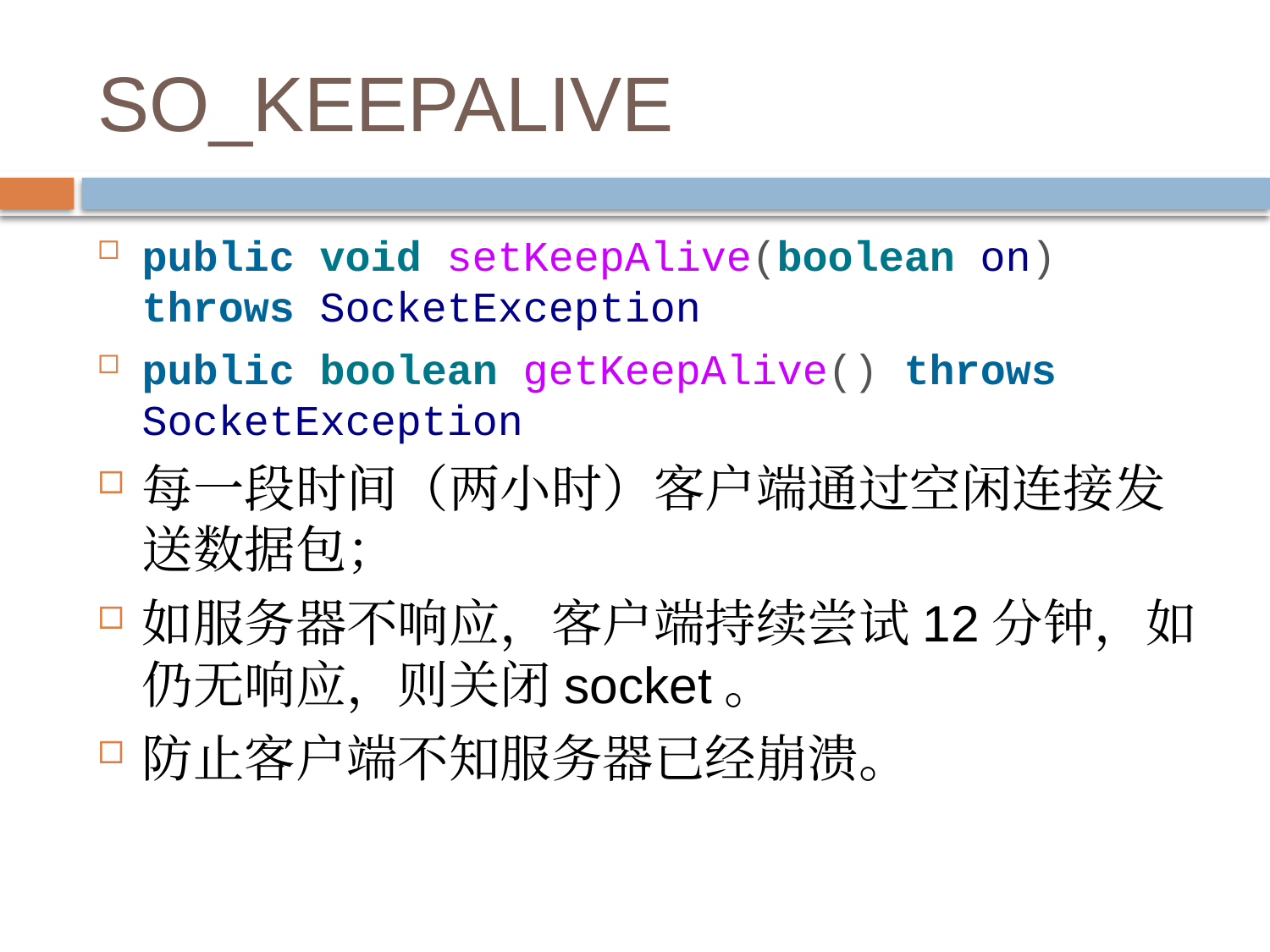

# SO_KEEPALIVE
public void setKeepAlive(boolean on) throws SocketException
public boolean getKeepAlive() throws SocketException
每一段时间（两小时）客户端通过空闲连接发送数据包；
如服务器不响应，客户端持续尝试12分钟，如仍无响应，则关闭socket。
防止客户端不知服务器已经崩溃。